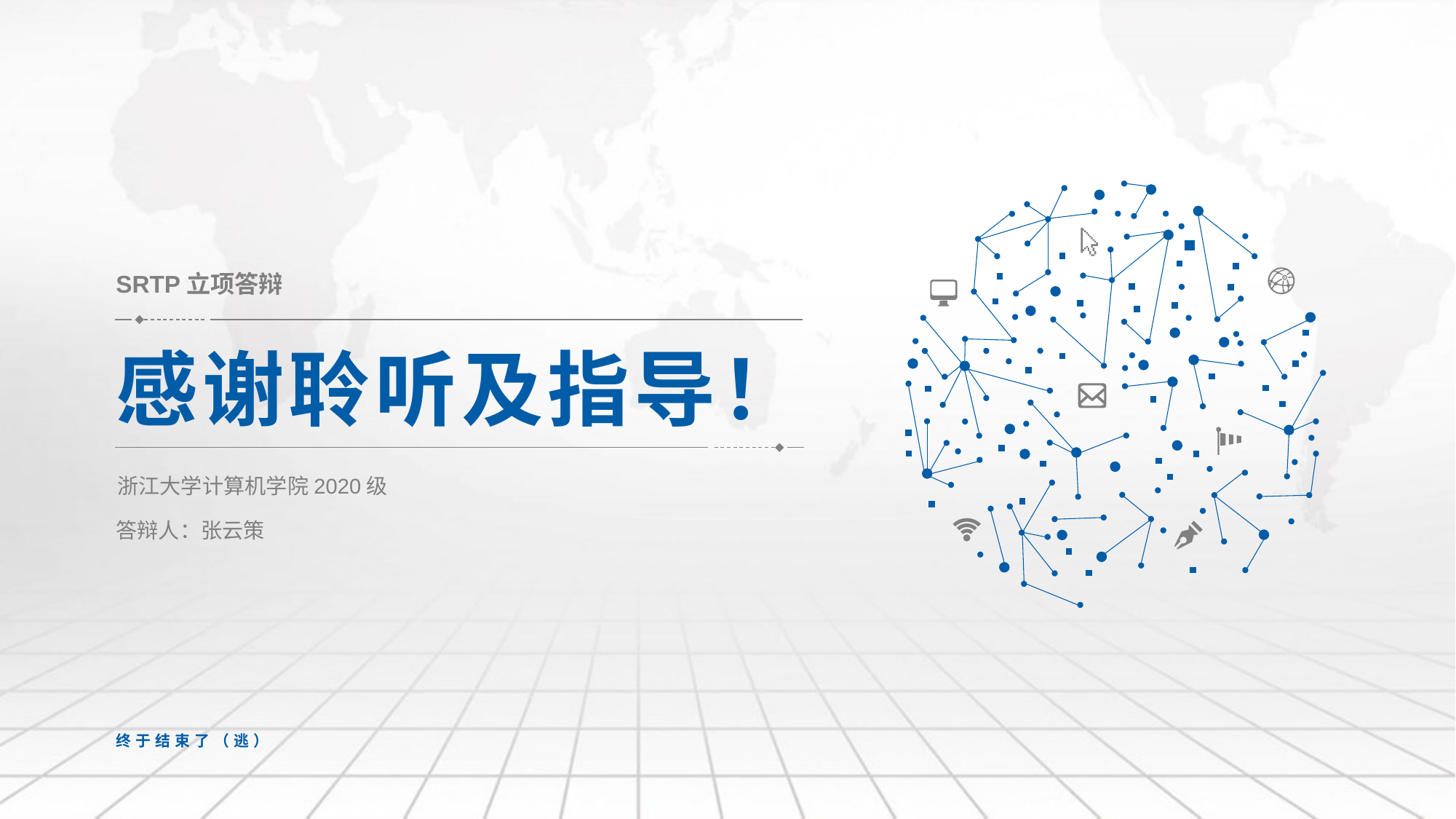

SRTP立项答辩
感谢聆听及指导！

终于结束了（逃）
浙江大学计算机学院2020级
答辩人：张云策